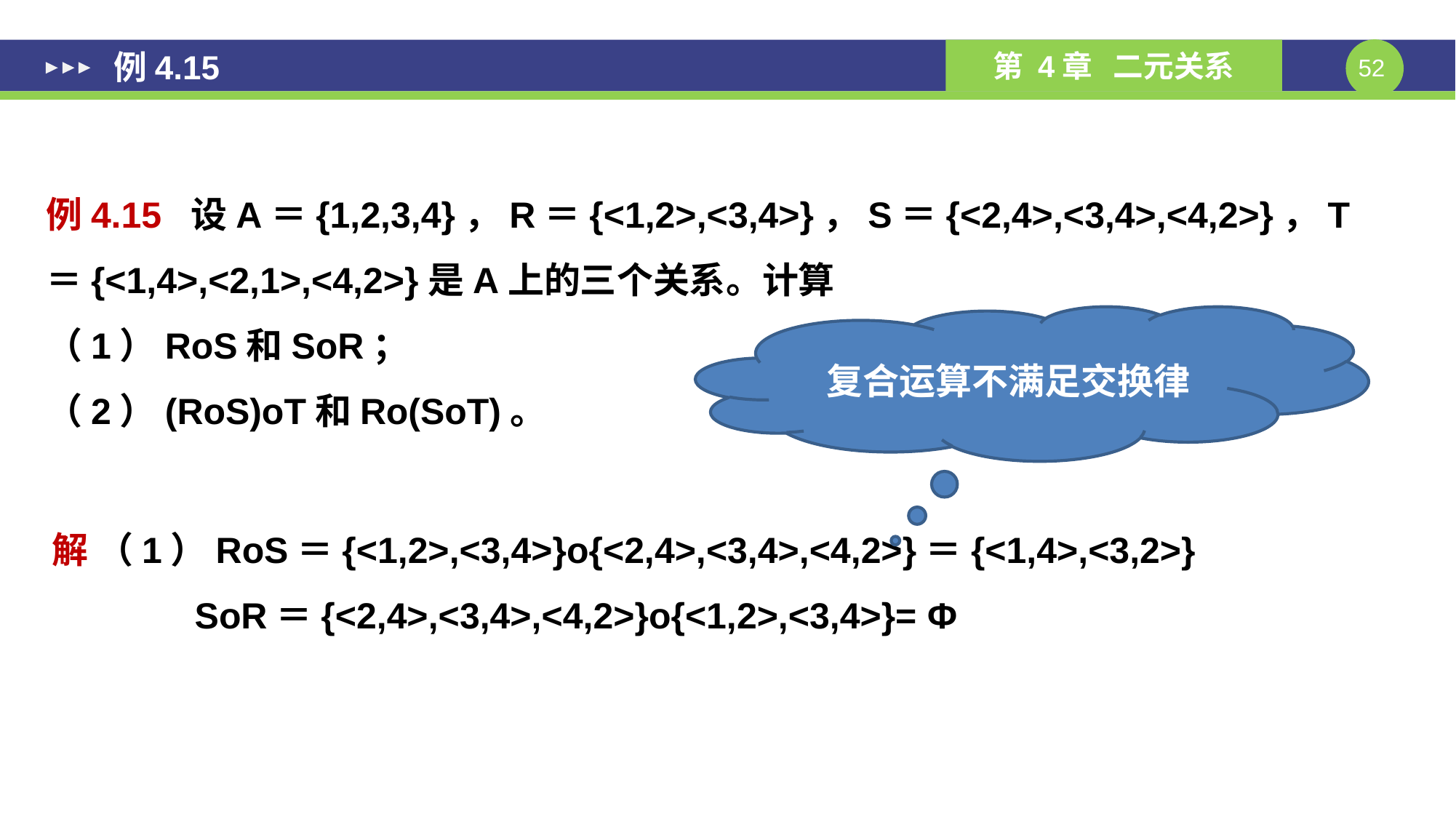

# 例4.15
例4.15  设A＝{1,2,3,4}，R＝{<1,2>,<3,4>}，S＝{<2,4>,<3,4>,<4,2>}，T＝{<1,4>,<2,1>,<4,2>}是A上的三个关系。计算
（1）RoS和SoR；
（2）(RoS)oT和Ro(SoT)。

复合运算不满足交换律
解 （1）RoS＝{<1,2>,<3,4>}o{<2,4>,<3,4>,<4,2>}＝{<1,4>,<3,2>}
              SoR＝{<2,4>,<3,4>,<4,2>}o{<1,2>,<3,4>}= Φ